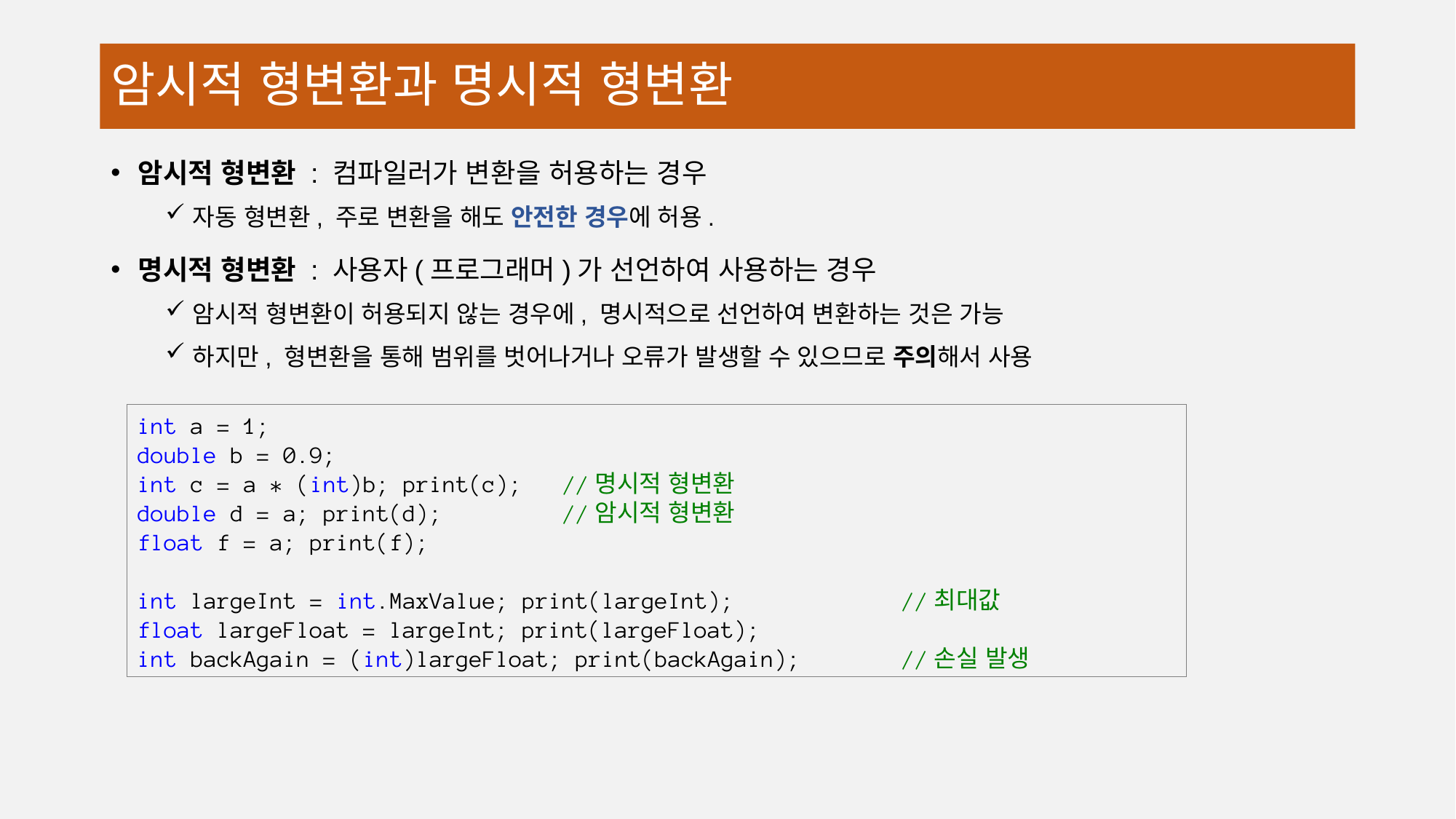

# 암시적 형변환과 명시적 형변환
암시적 형변환 : 컴파일러가 변환을 허용하는 경우
자동 형변환, 주로 변환을 해도 안전한 경우에 허용.
명시적 형변환 : 사용자(프로그래머)가 선언하여 사용하는 경우
암시적 형변환이 허용되지 않는 경우에, 명시적으로 선언하여 변환하는 것은 가능
하지만, 형변환을 통해 범위를 벗어나거나 오류가 발생할 수 있으므로 주의해서 사용

int a = 1;
double b = 0.9;
int c = a * (int)b; print(c);   //명시적 형변환
double d = a; print(d);         //암시적 형변환
float f = a; print(f);

int largeInt = int.MaxValue; print(largeInt);		//최대값
float largeFloat = largeInt; print(largeFloat);
int backAgain = (int)largeFloat; print(backAgain);	//손실 발생